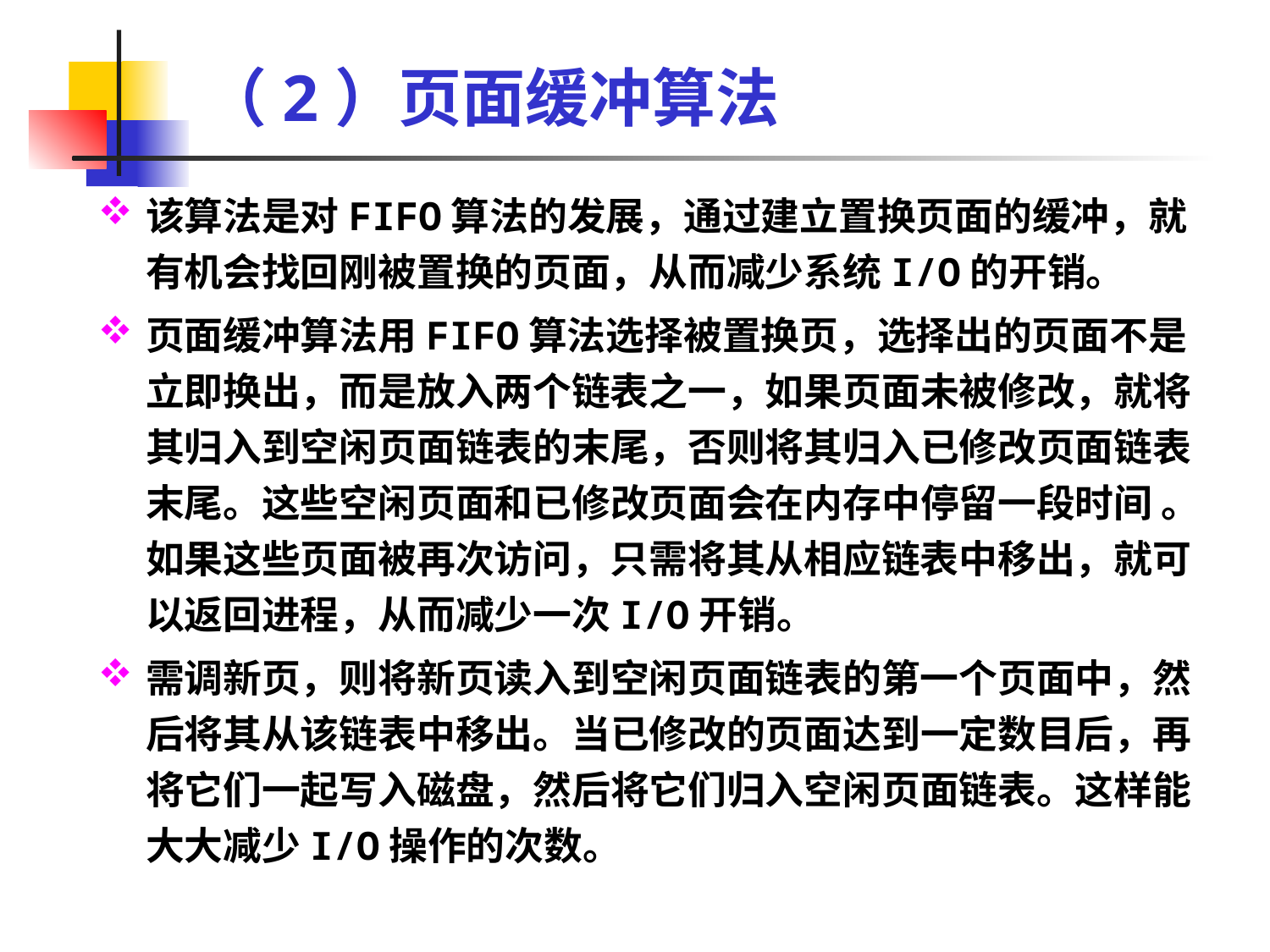

# （2）页面缓冲算法
该算法是对FIFO算法的发展，通过建立置换页面的缓冲，就有机会找回刚被置换的页面，从而减少系统I/O的开销。
页面缓冲算法用FIFO算法选择被置换页，选择出的页面不是立即换出，而是放入两个链表之一，如果页面未被修改，就将其归入到空闲页面链表的末尾，否则将其归入已修改页面链表末尾。这些空闲页面和已修改页面会在内存中停留一段时间 。如果这些页面被再次访问，只需将其从相应链表中移出，就可以返回进程，从而减少一次I/O开销。
需调新页，则将新页读入到空闲页面链表的第一个页面中，然后将其从该链表中移出。当已修改的页面达到一定数目后，再将它们一起写入磁盘，然后将它们归入空闲页面链表。这样能大大减少I/O操作的次数。